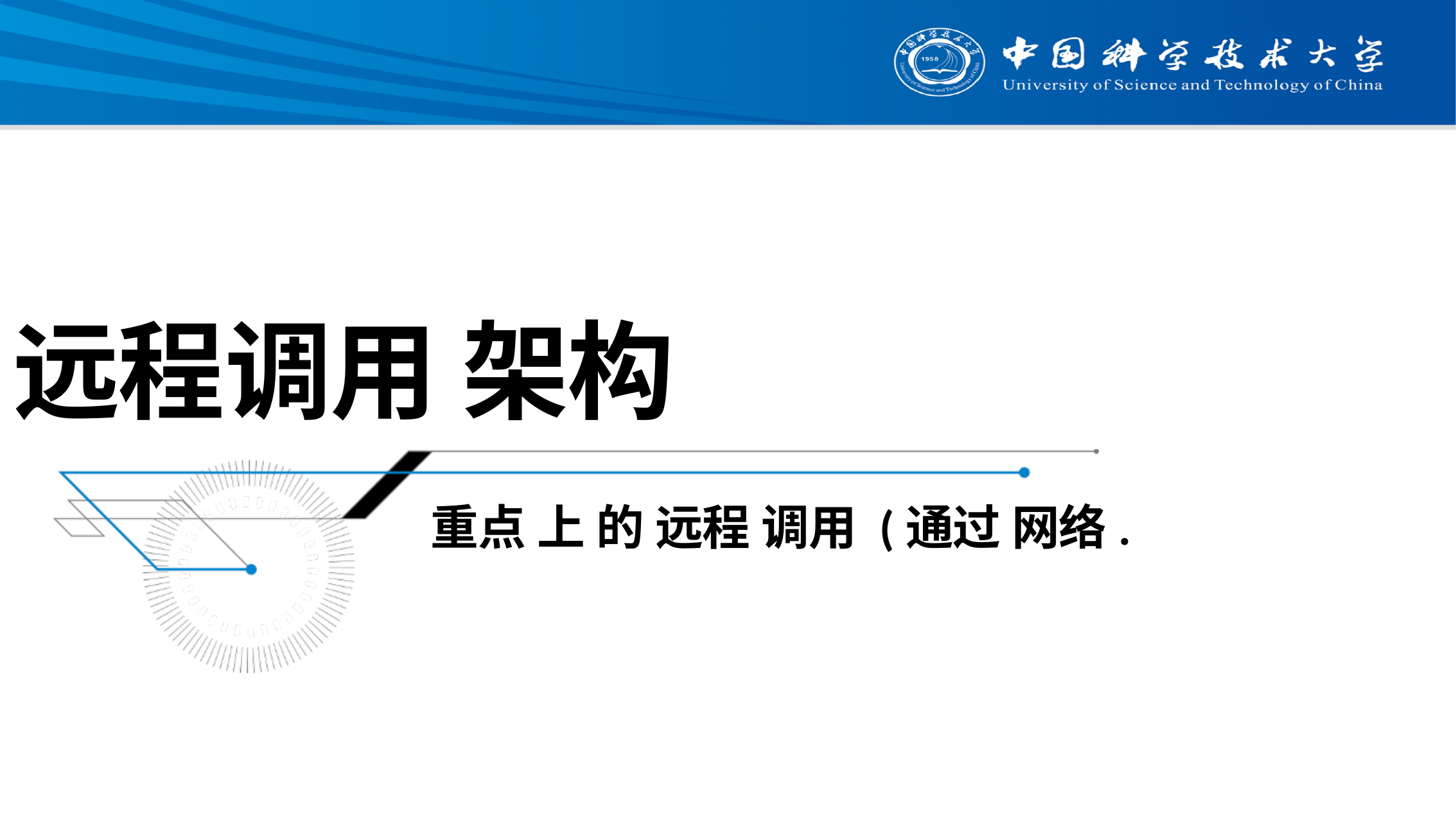

# 远程调用 架构
重点 上 的 远程 调用 (通过 网络.